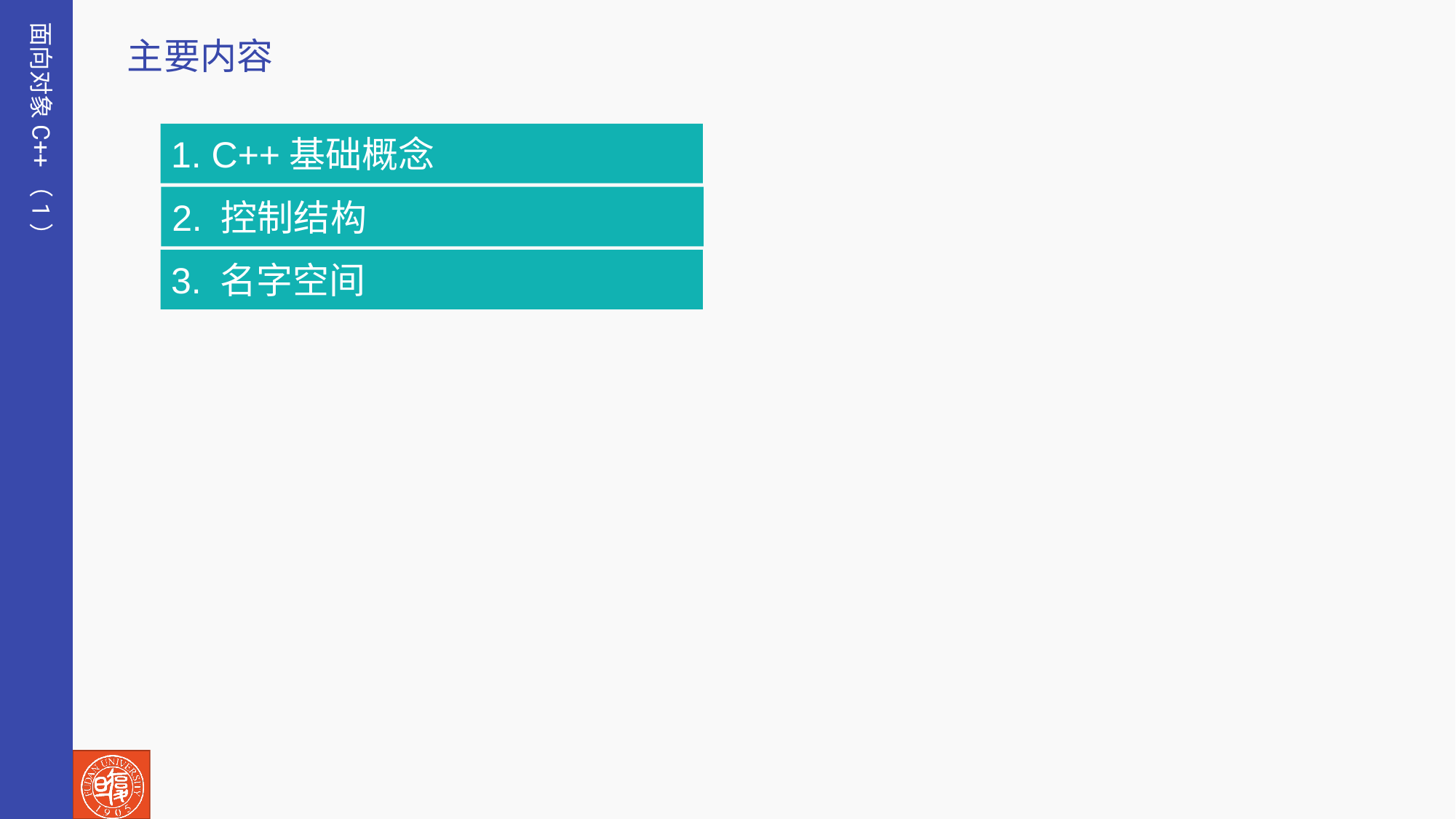

面向对象C++（1）
主要内容
1. C++基础概念
2. 控制结构
3. 名字空间